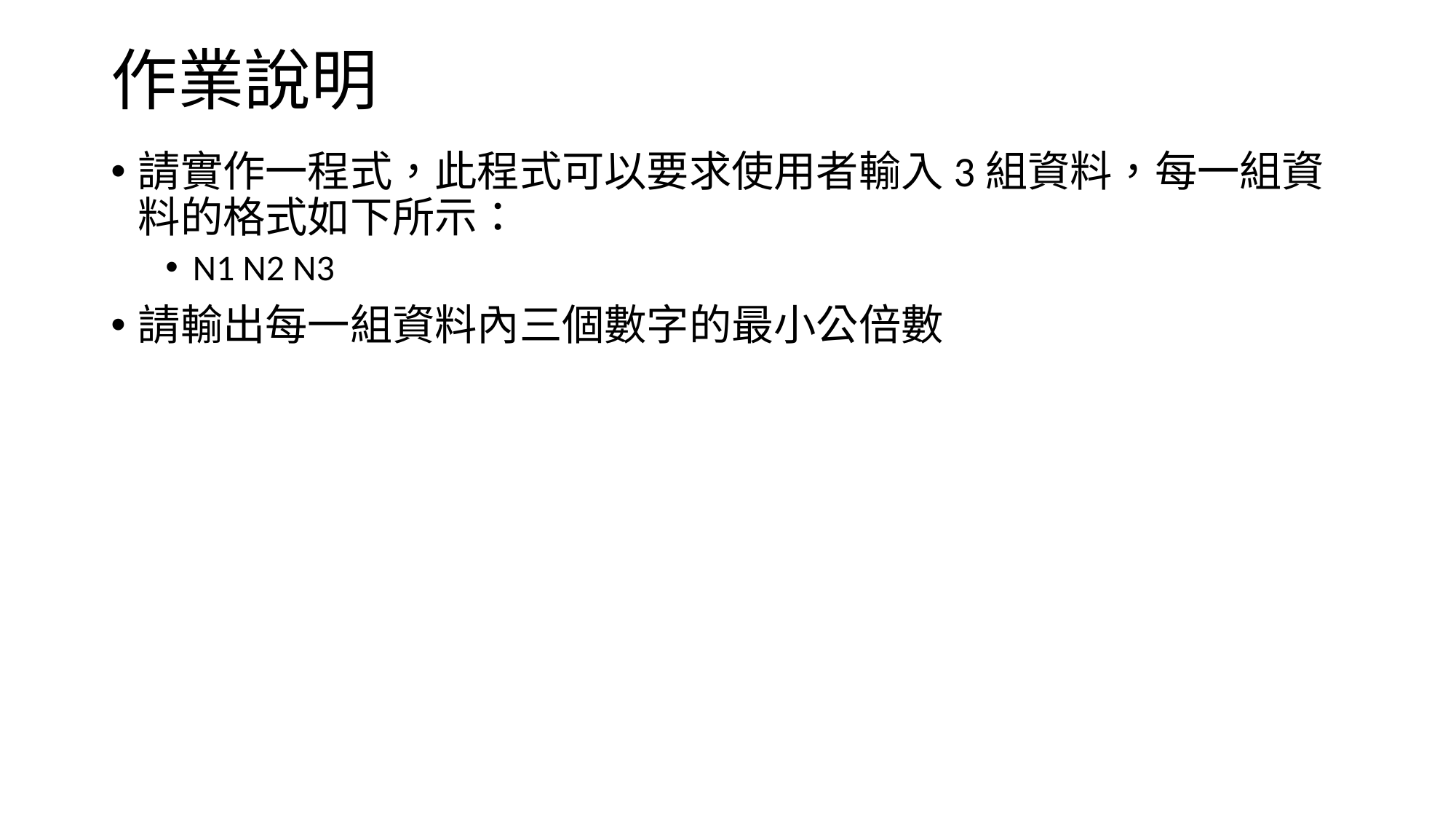

# 作業說明
請實作一程式，此程式可以要求使用者輸入3組資料，每一組資料的格式如下所示：
N1 N2 N3
請輸出每一組資料內三個數字的最小公倍數